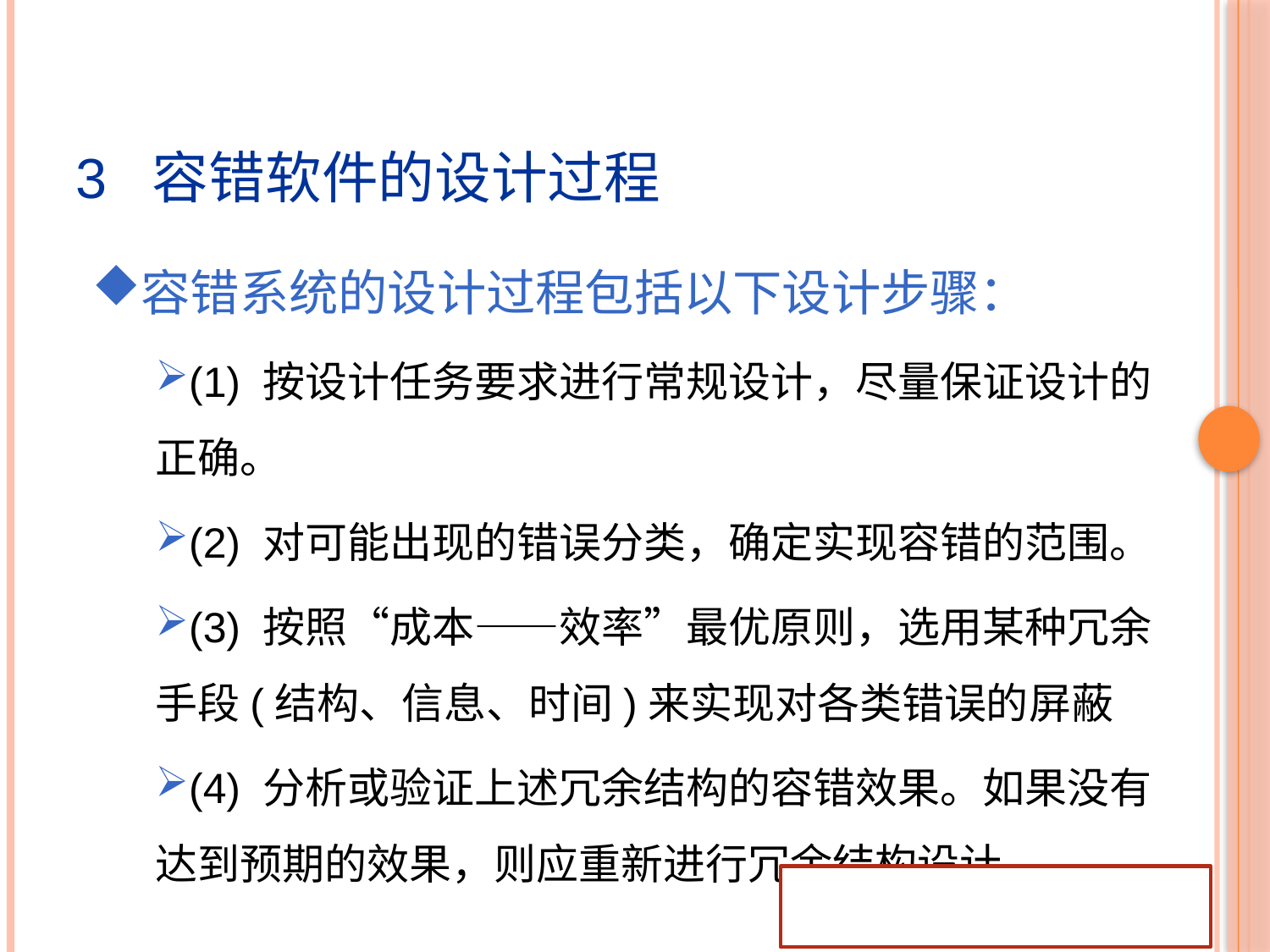

3  容错软件的设计过程
容错系统的设计过程包括以下设计步骤：
(1) 按设计任务要求进行常规设计，尽量保证设计的正确。
(2) 对可能出现的错误分类，确定实现容错的范围。
(3) 按照“成本——效率”最优原则，选用某种冗余手段(结构、信息、时间)来实现对各类错误的屏蔽
(4) 分析或验证上述冗余结构的容错效果。如果没有达到预期的效果，则应重新进行冗余结构设计。